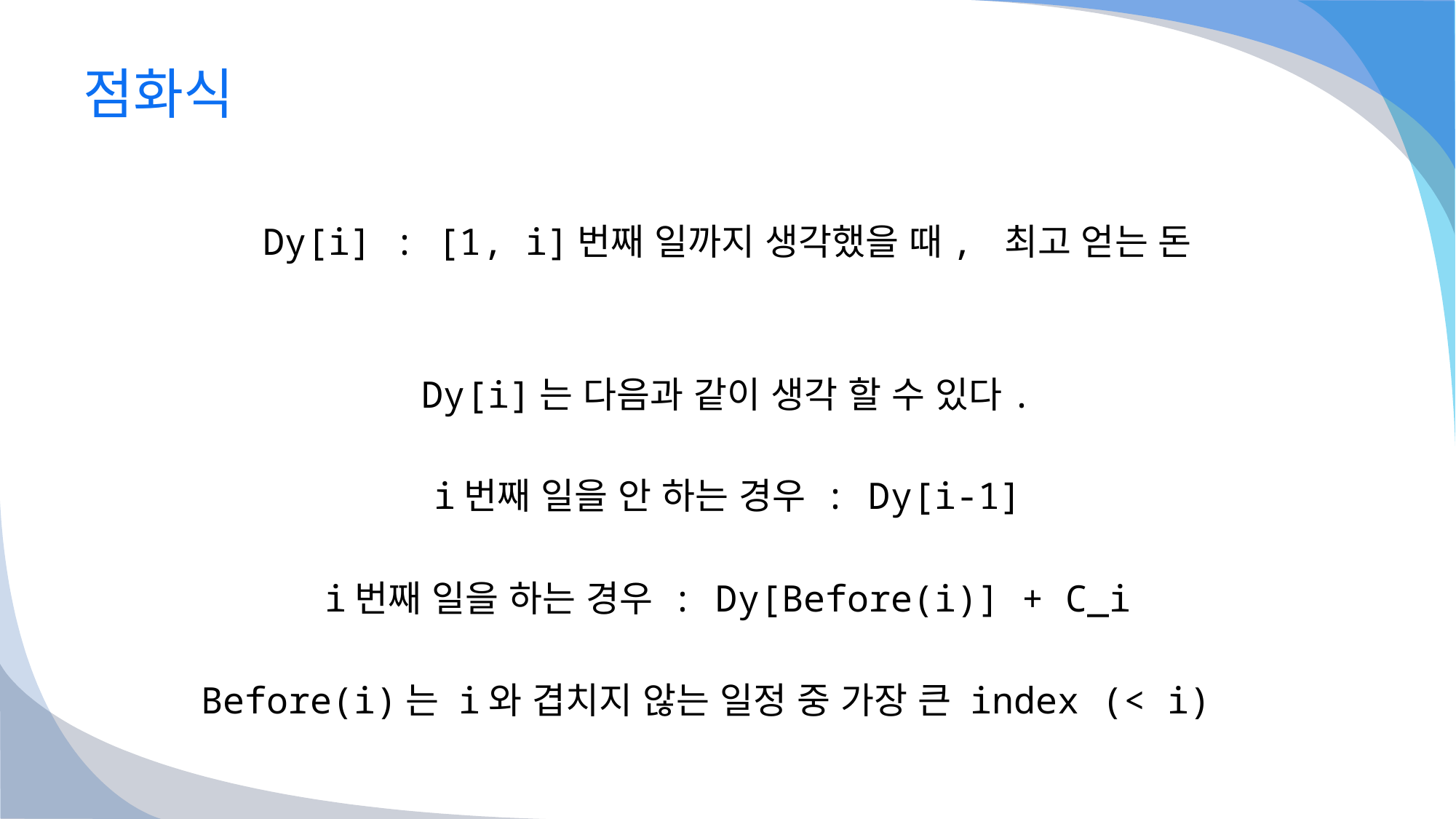

# 점화식

Dy[i] : [1, i]번째 일까지 생각했을 때, 최고 얻는 돈

Dy[i]는 다음과 같이 생각 할 수 있다.

i번째 일을 안 하는 경우 : Dy[i-1]

i번째 일을 하는 경우 : Dy[Before(i)] + C_i

Before(i)는 i와 겹치지 않는 일정 중 가장 큰 index (< i)